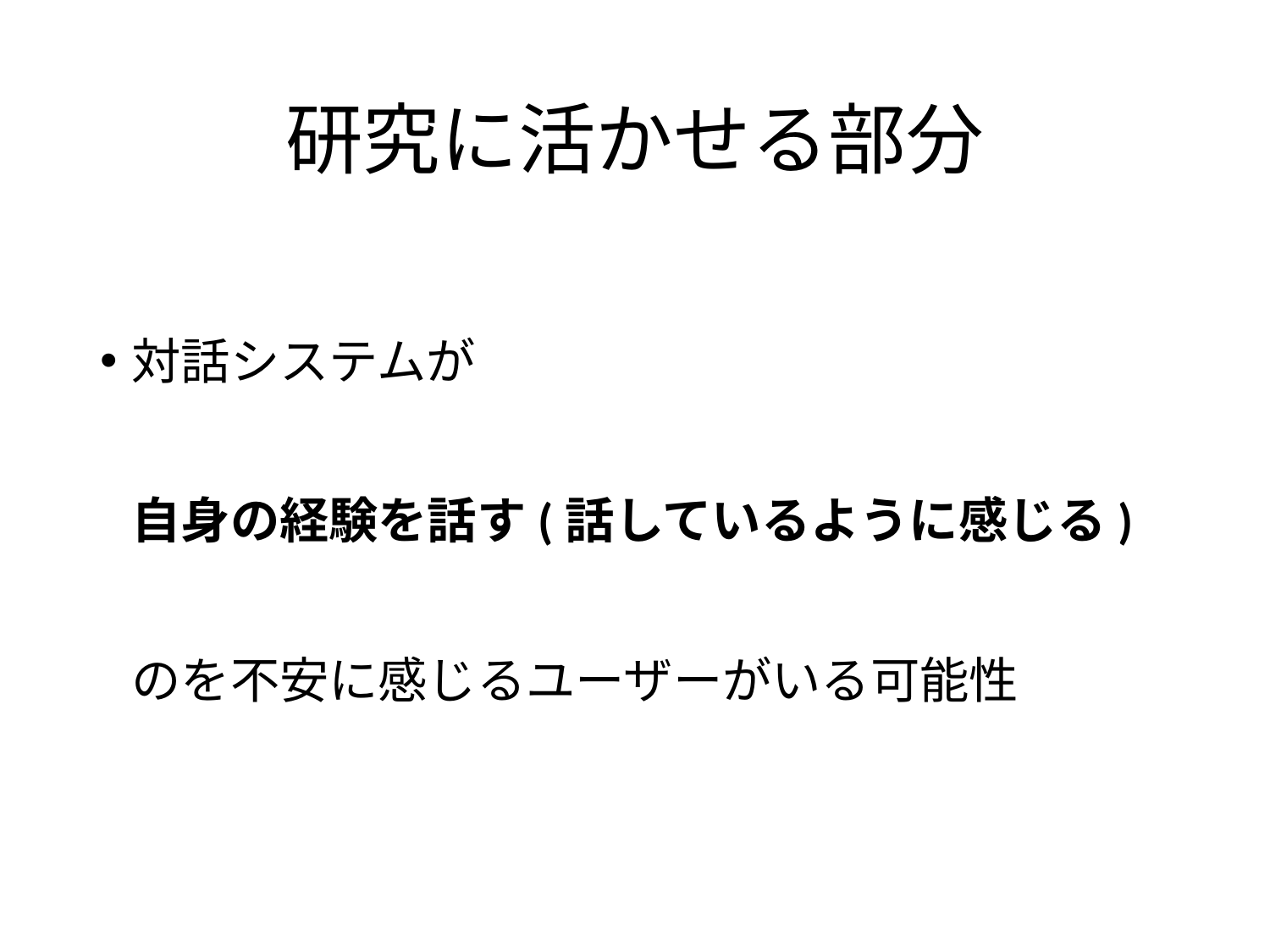

# 研究に活かせる部分

対話システムが
自身の経験を話す(話しているように感じる)
のを不安に感じるユーザーがいる可能性